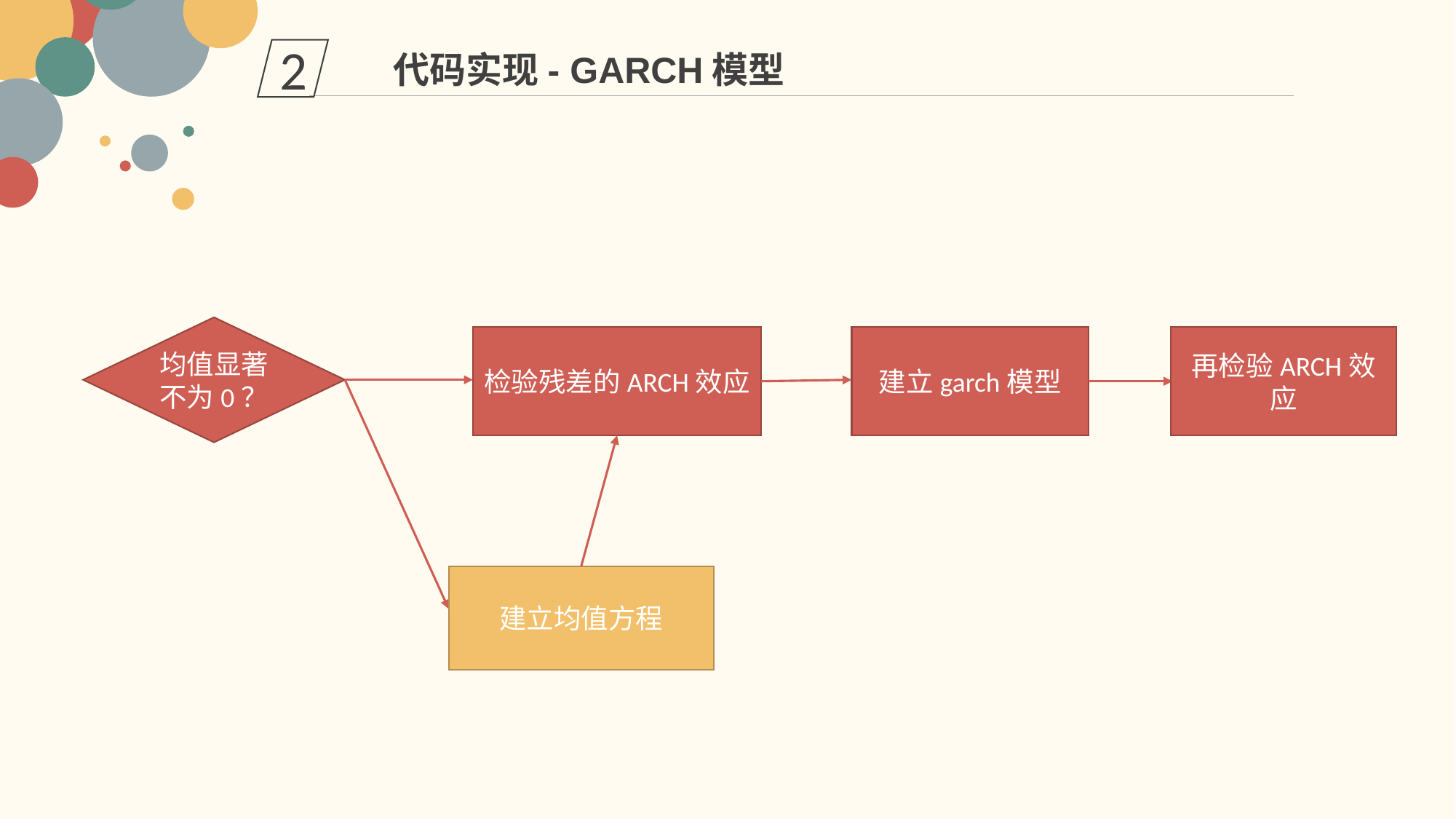

2
代码实现- GARCH模型
均值显著不为0？
检验残差的ARCH效应
再检验ARCH效应
建立garch模型
建立均值方程